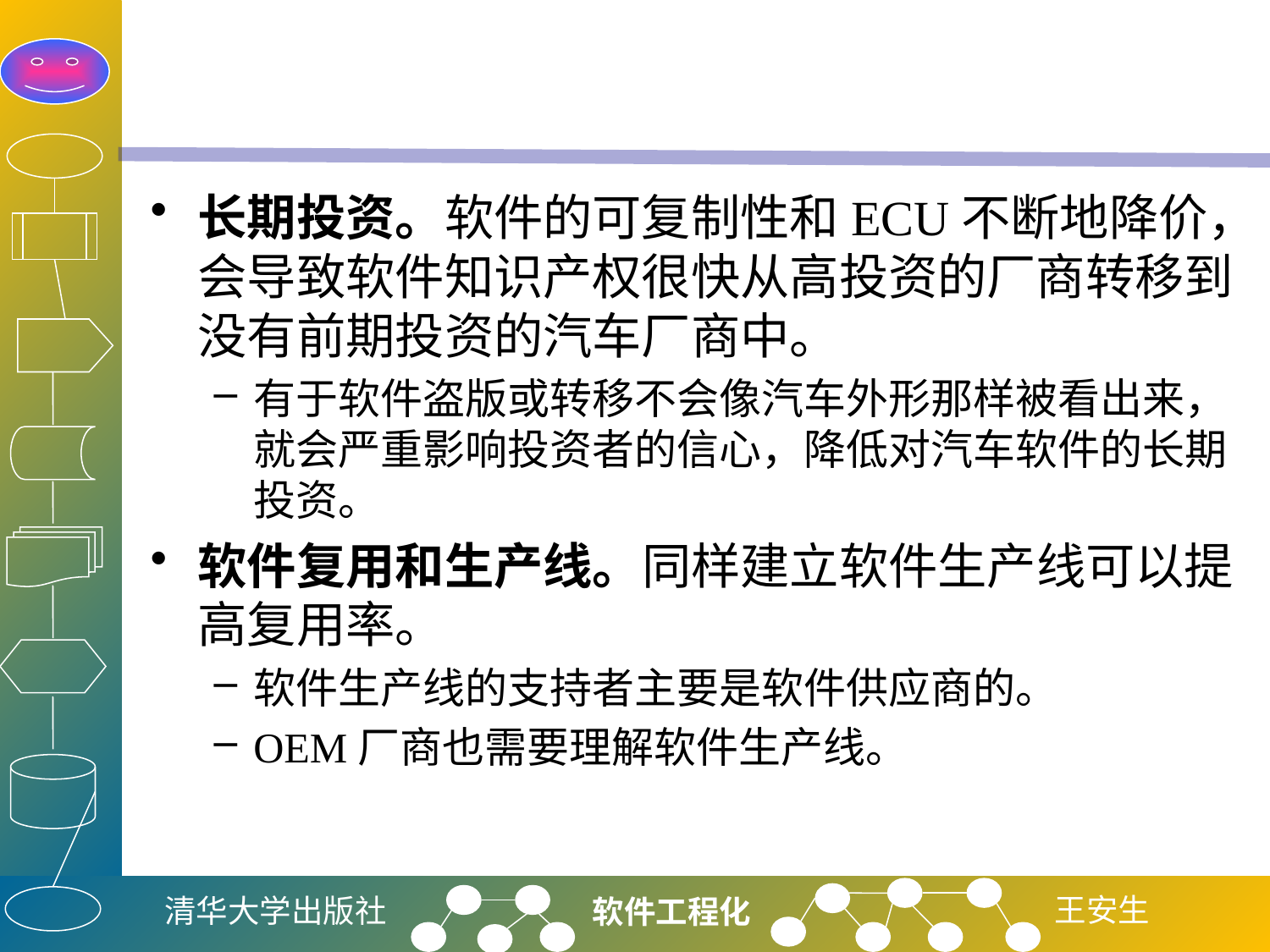

#
长期投资。软件的可复制性和ECU不断地降价，会导致软件知识产权很快从高投资的厂商转移到没有前期投资的汽车厂商中。
有于软件盗版或转移不会像汽车外形那样被看出来，就会严重影响投资者的信心，降低对汽车软件的长期投资。
软件复用和生产线。同样建立软件生产线可以提高复用率。
软件生产线的支持者主要是软件供应商的。
OEM厂商也需要理解软件生产线。